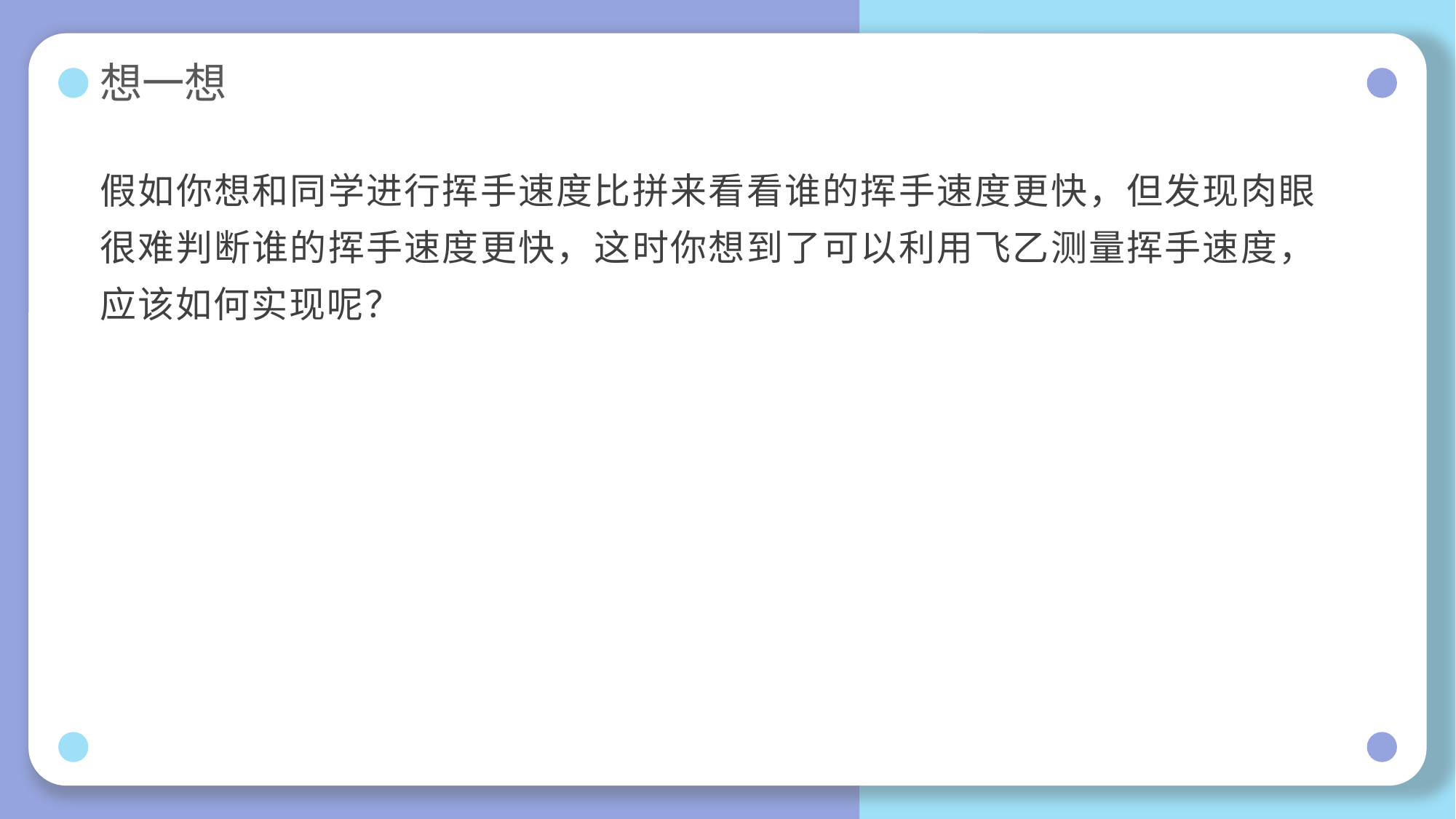

# 想一想
假如你想和同学进行挥手速度比拼来看看谁的挥手速度更快，但发现肉眼很难判断谁的挥手速度更快，这时你想到了可以利用飞乙测量挥手速度，应该如何实现呢？